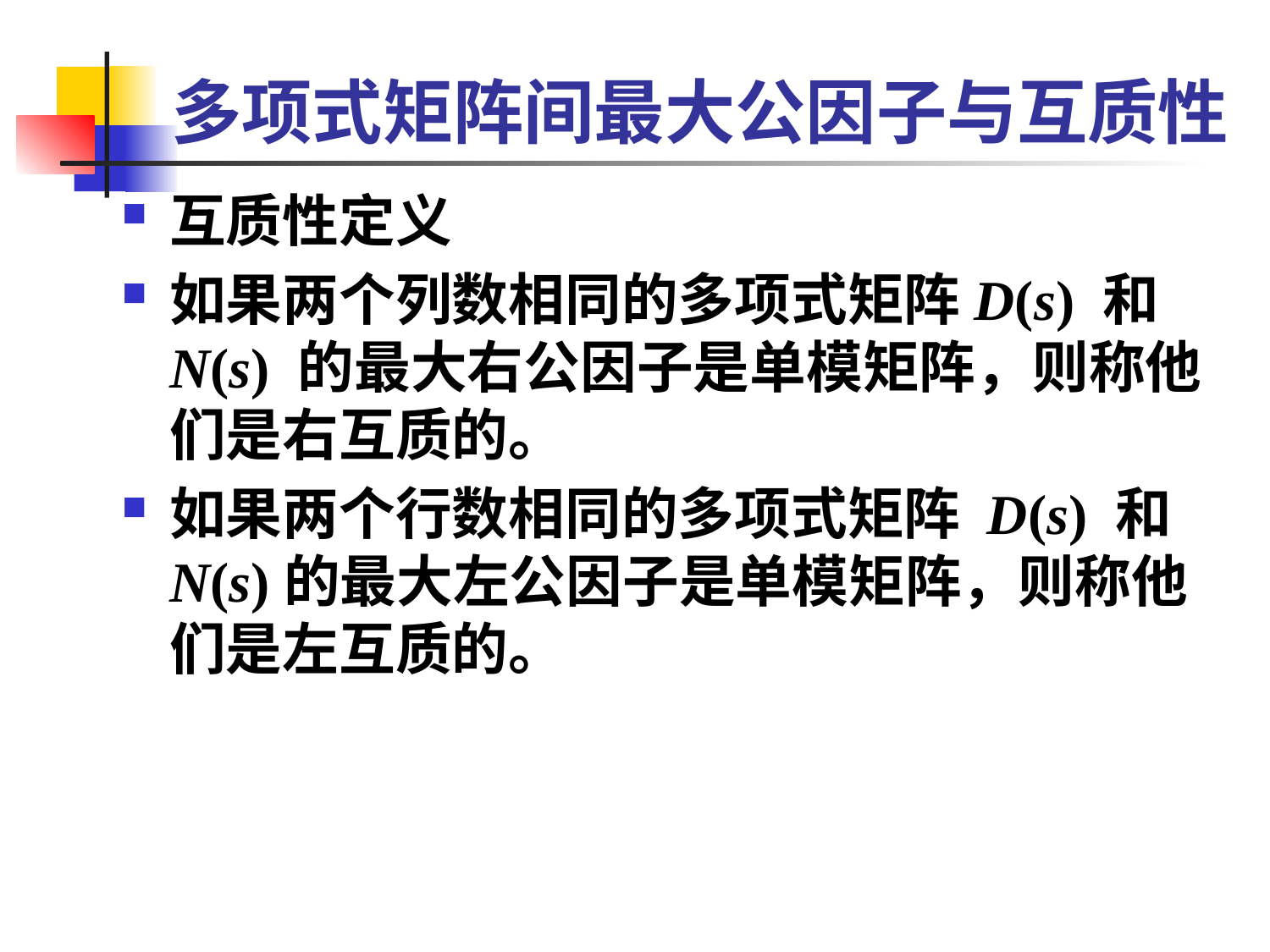

# 多项式矩阵间最大公因子与互质性
互质性定义
如果两个列数相同的多项式矩阵D(s) 和N(s) 的最大右公因子是单模矩阵，则称他们是右互质的。
如果两个行数相同的多项式矩阵 D(s) 和N(s)的最大左公因子是单模矩阵，则称他们是左互质的。